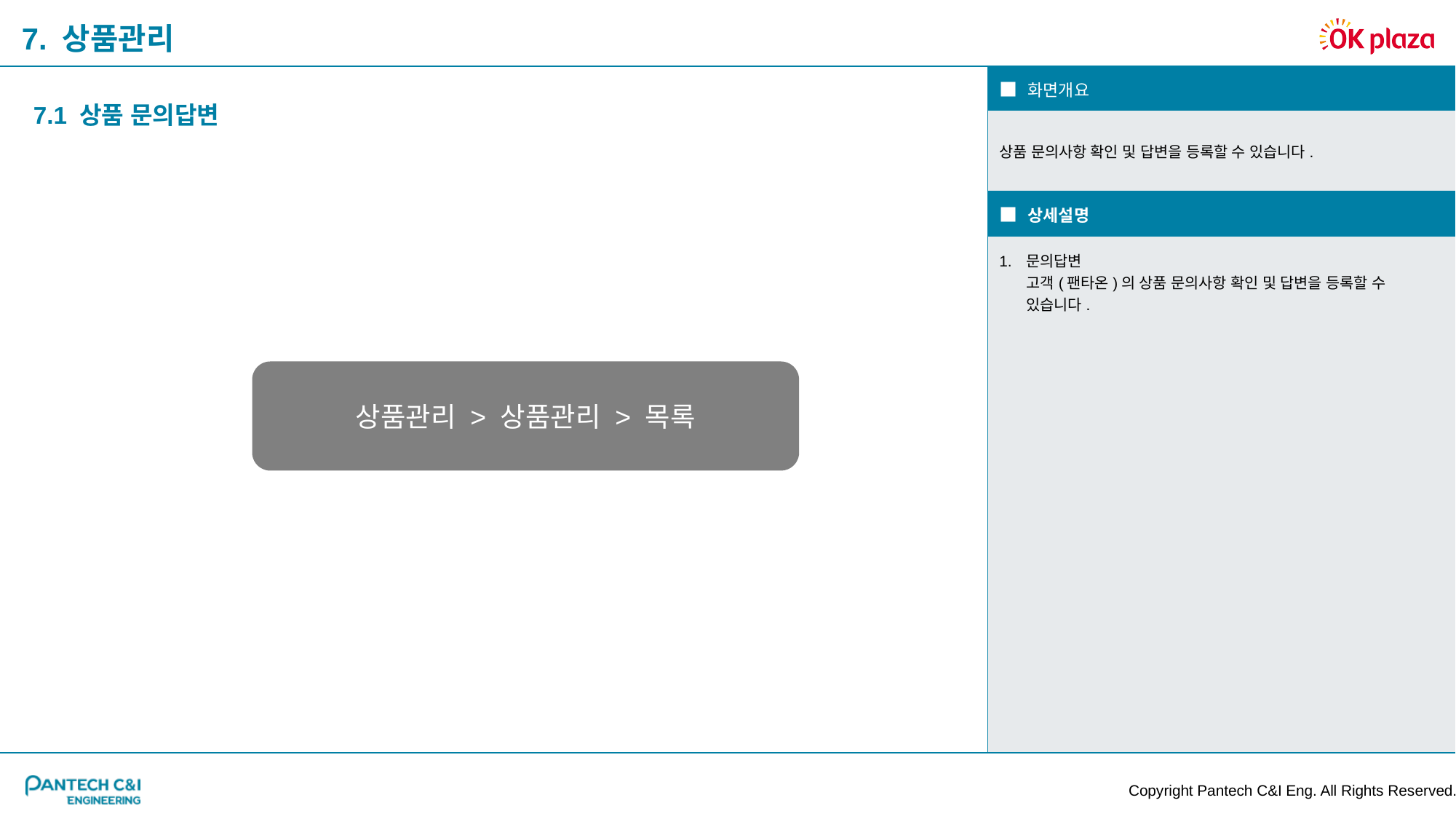

7. 상품관리
| ■ 화면개요 |
| --- |
| 상품 문의사항 확인 및 답변을 등록할 수 있습니다. |
| ■ 상세설명 |
| 문의답변 고객(팬타온)의 상품 문의사항 확인 및 답변을 등록할 수 있습니다. |
7.1 상품 문의답변
상품관리 > 상품관리 > 목록